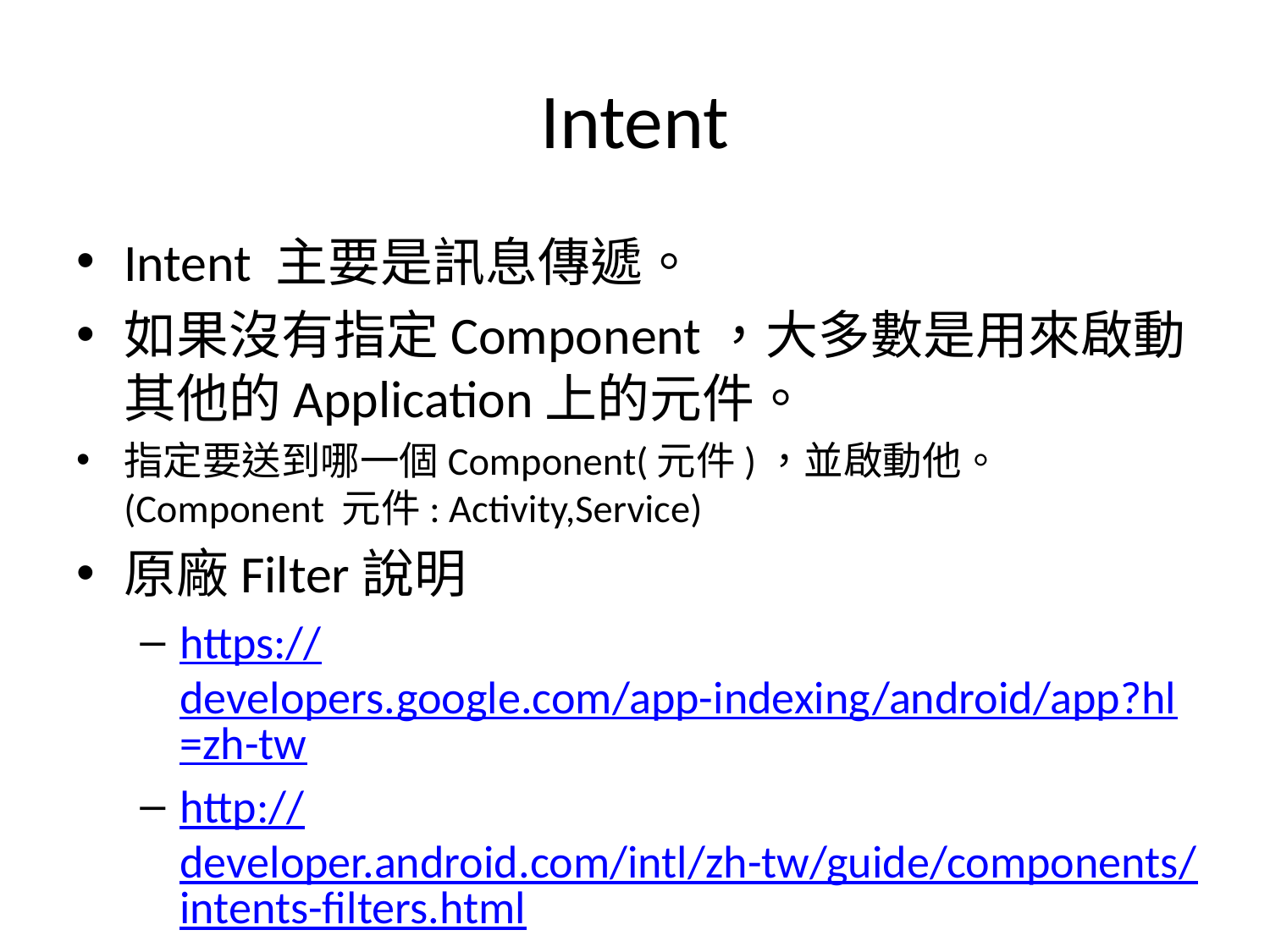

# Intent
Intent 主要是訊息傳遞。
如果沒有指定Component，大多數是用來啟動其他的Application上的元件。
指定要送到哪一個Component(元件)，並啟動他。(Component 元件: Activity,Service)
原廠Filter說明
https://developers.google.com/app-indexing/android/app?hl=zh-tw
http://developer.android.com/intl/zh-tw/guide/components/intents-filters.html